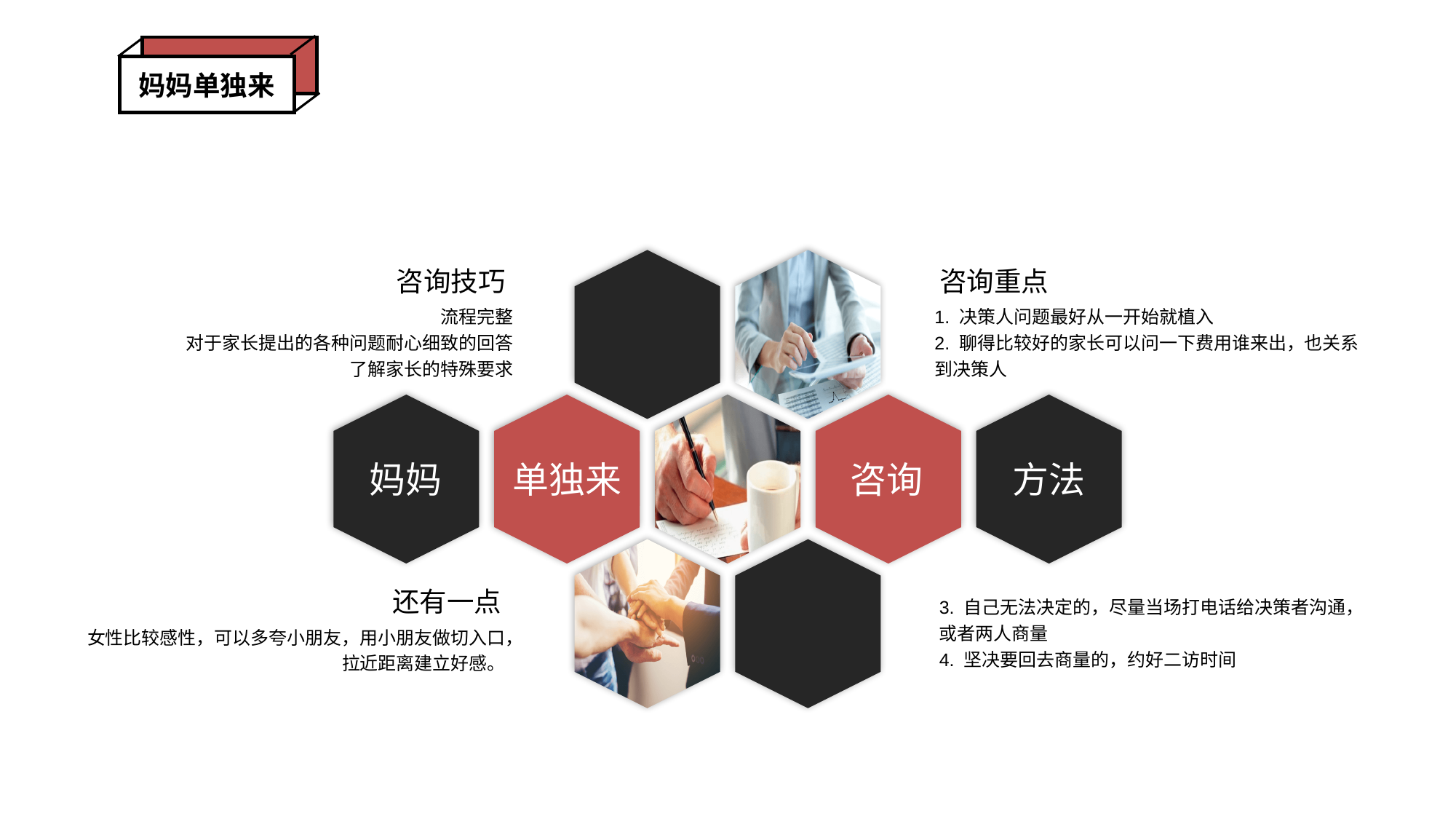

妈妈单独来

咨询技巧
流程完整
对于家长提出的各种问题耐心细致的回答
了解家长的特殊要求
咨询重点
1. 决策人问题最好从一开始就植入
2. 聊得比较好的家长可以问一下费用谁来出，也关系到决策人

单独来

妈妈

咨询

方法

还有一点
女性比较感性，可以多夸小朋友，用小朋友做切入口，拉近距离建立好感。
3. 自己无法决定的，尽量当场打电话给决策者沟通，或者两人商量
4. 坚决要回去商量的，约好二访时间